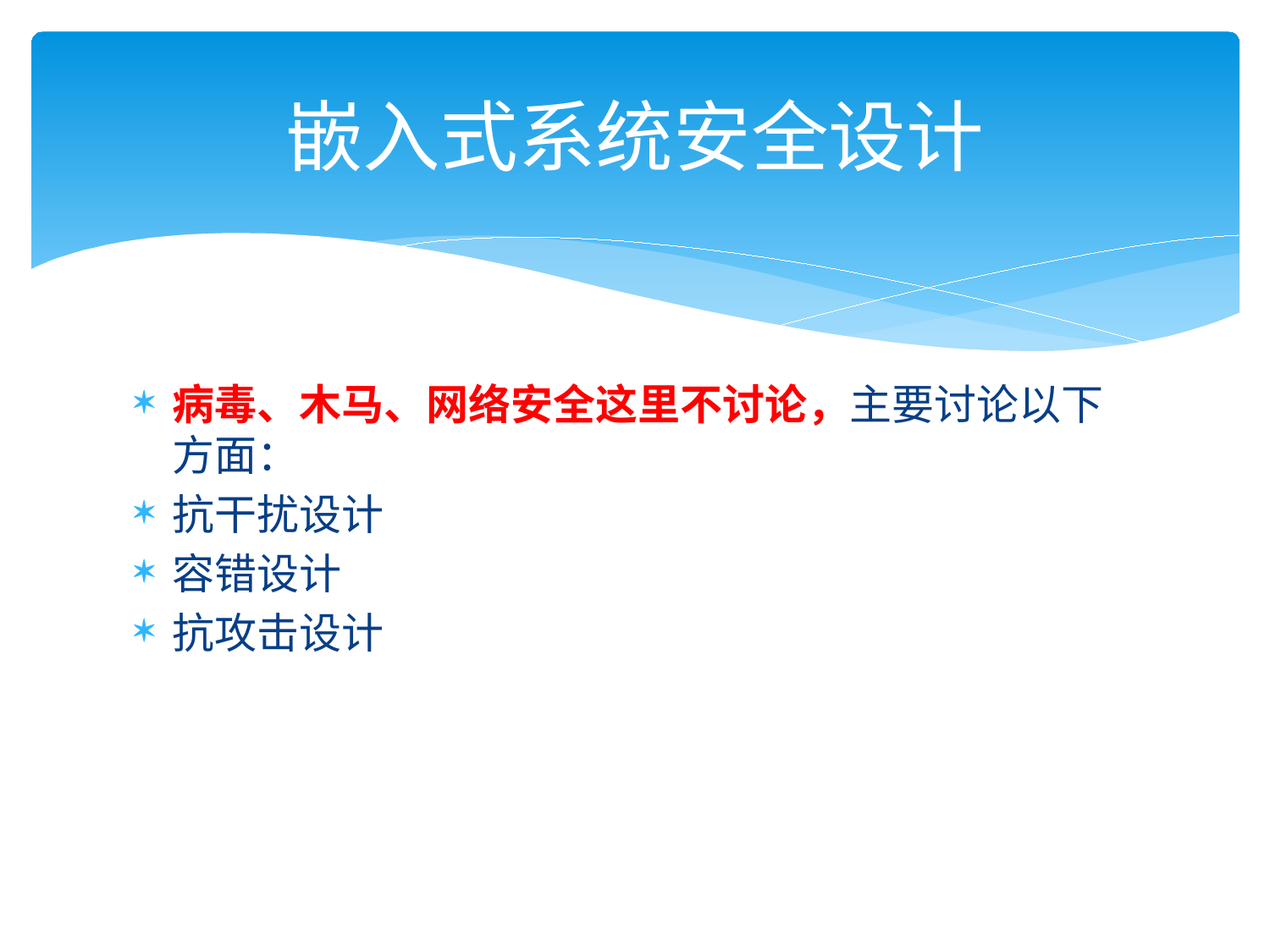

# 嵌入式系统安全设计
病毒、木马、网络安全这里不讨论，主要讨论以下方面：
抗干扰设计
容错设计
抗攻击设计